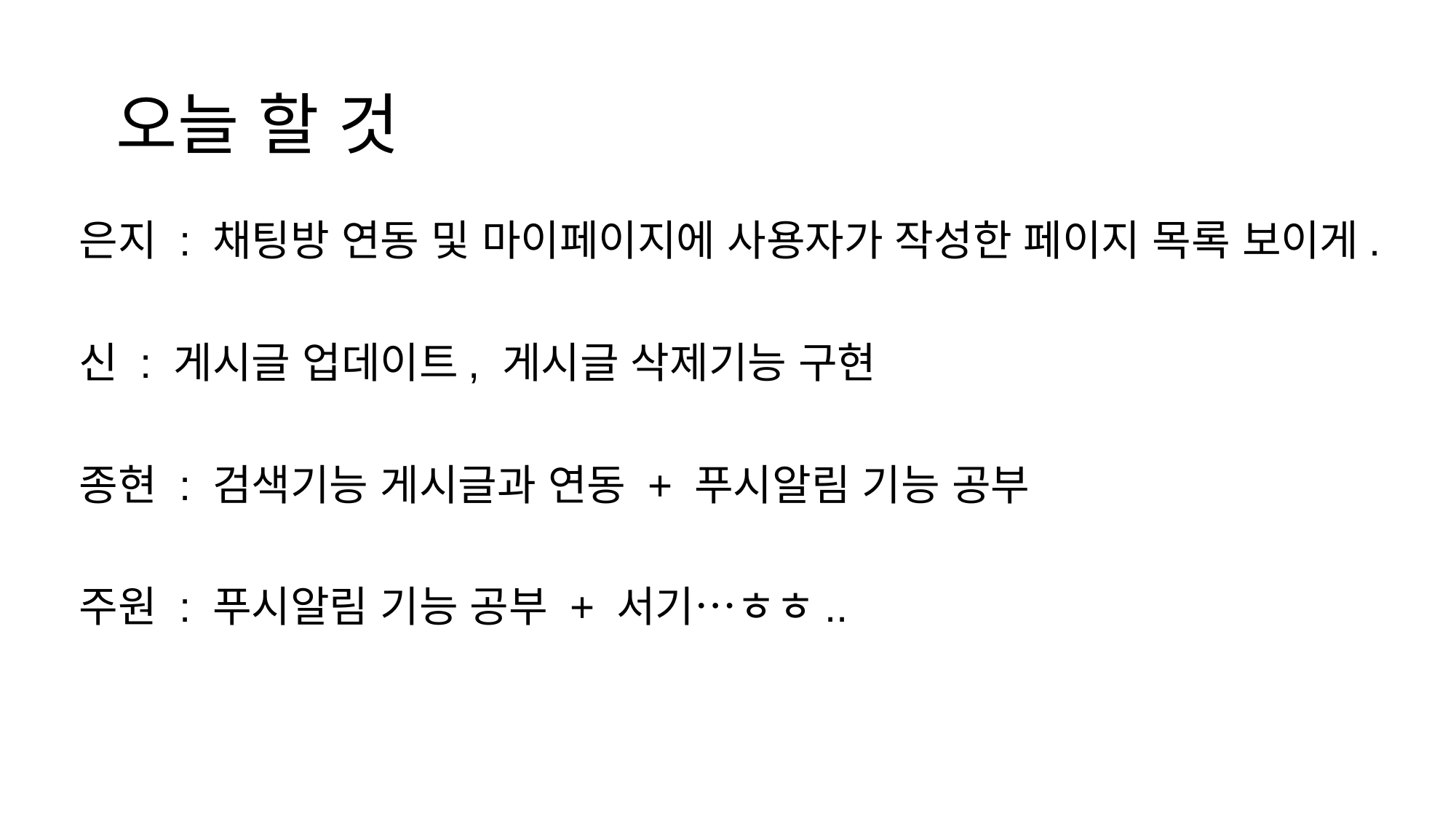

오늘 할 것
은지 : 채팅방 연동 및 마이페이지에 사용자가 작성한 페이지 목록 보이게.

신 : 게시글 업데이트, 게시글 삭제기능 구현

종현 : 검색기능 게시글과 연동 + 푸시알림 기능 공부

주원 : 푸시알림 기능 공부 + 서기…ㅎㅎ..